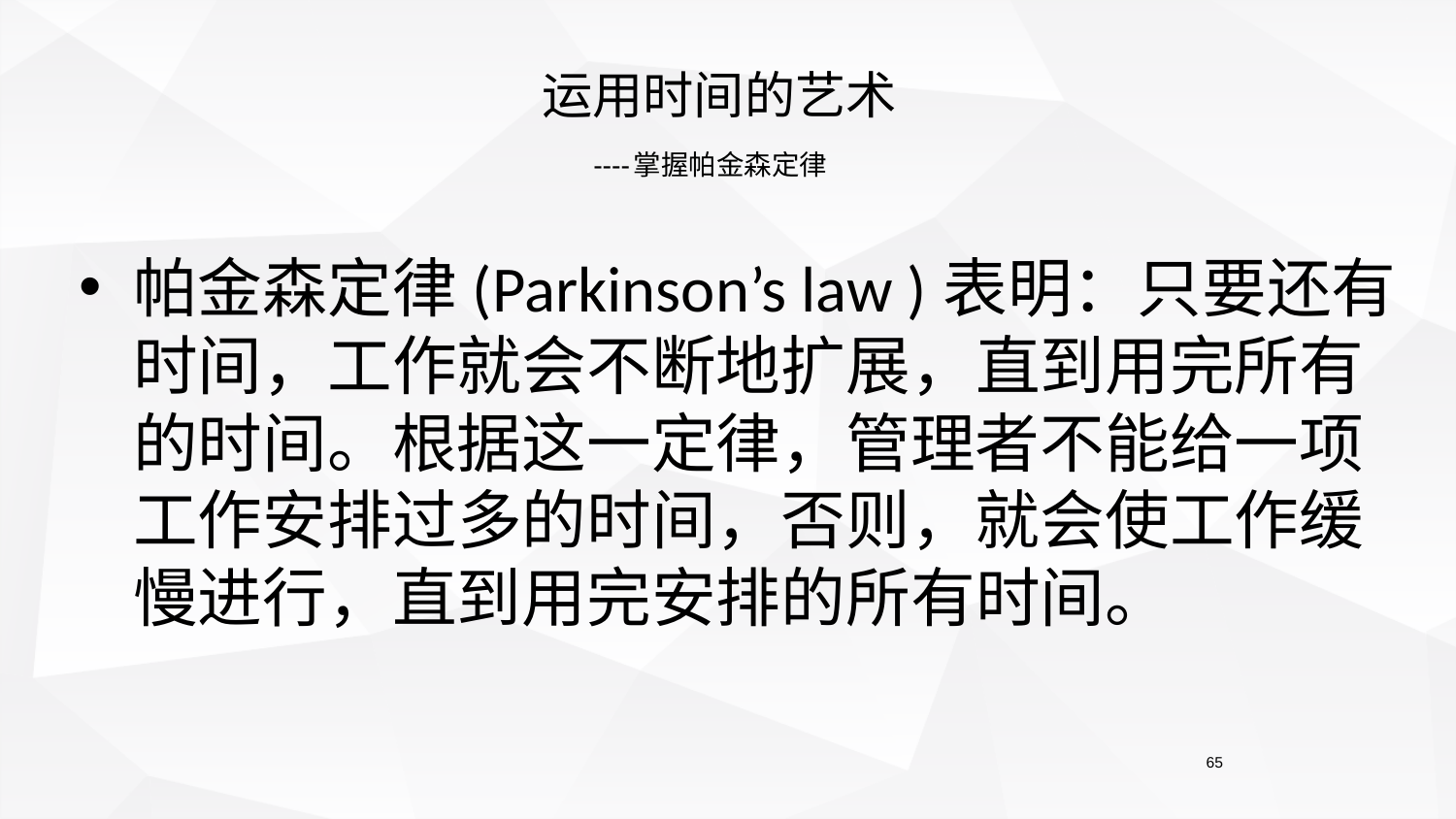

# 运用时间的艺术 ----掌握帕金森定律
帕金森定律(Parkinson’s law )表明：只要还有时间，工作就会不断地扩展，直到用完所有的时间。根据这一定律，管理者不能给一项工作安排过多的时间，否则，就会使工作缓慢进行，直到用完安排的所有时间。
65